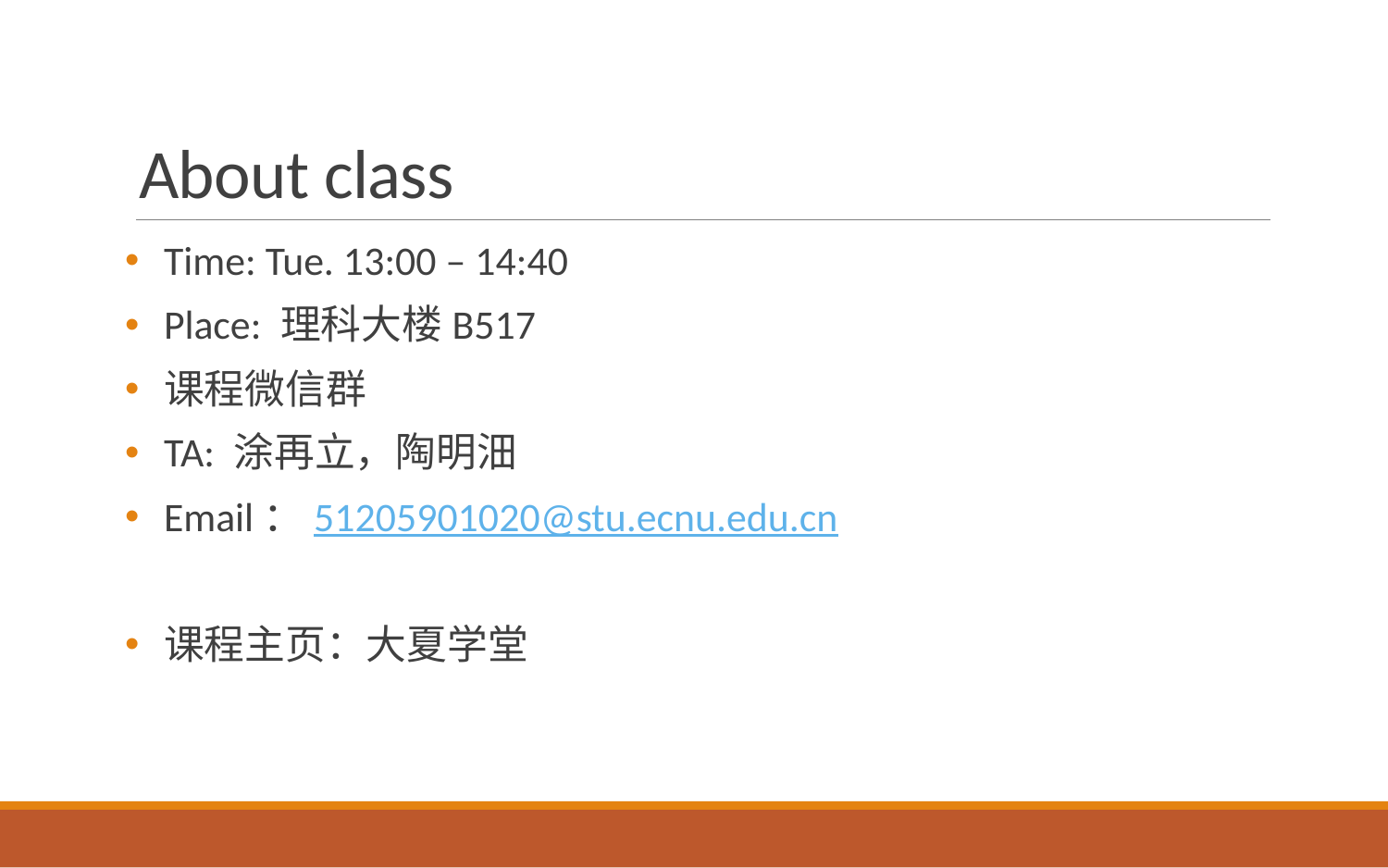

# About class
Time: Tue. 13:00 – 14:40
Place: 理科大楼B517
课程微信群
TA: 涂再立，陶明沺
Email：51205901020@stu.ecnu.edu.cn

课程主页：大夏学堂